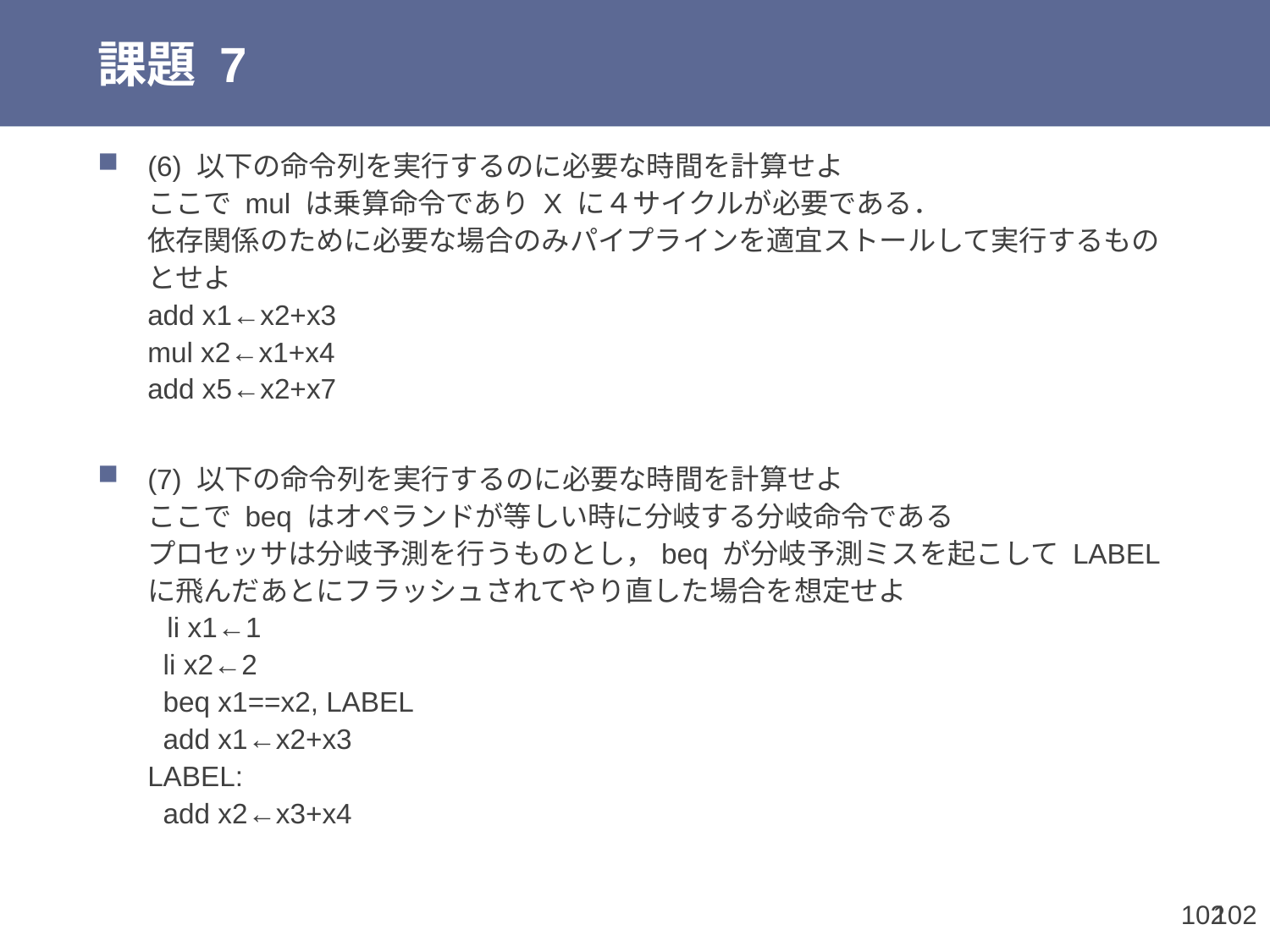

# 課題 7
(6) 以下の命令列を実行するのに必要な時間を計算せよ
ここで mul は乗算命令であり X に４サイクルが必要である．
依存関係のために必要な場合のみパイプラインを適宜ストールして実行するものとせよ
add x1←x2+x3
mul x2←x1+x4
add x5←x2+x7
(7) 以下の命令列を実行するのに必要な時間を計算せよ
ここで beq はオペランドが等しい時に分岐する分岐命令である
プロセッサは分岐予測を行うものとし，beq が分岐予測ミスを起こして LABEL に飛んだあとにフラッシュされてやり直した場合を想定せよ
  li x1←1
  li x2←2
  beq x1==x2, LABEL
  add x1←x2+x3
LABEL:
  add x2←x3+x4
102